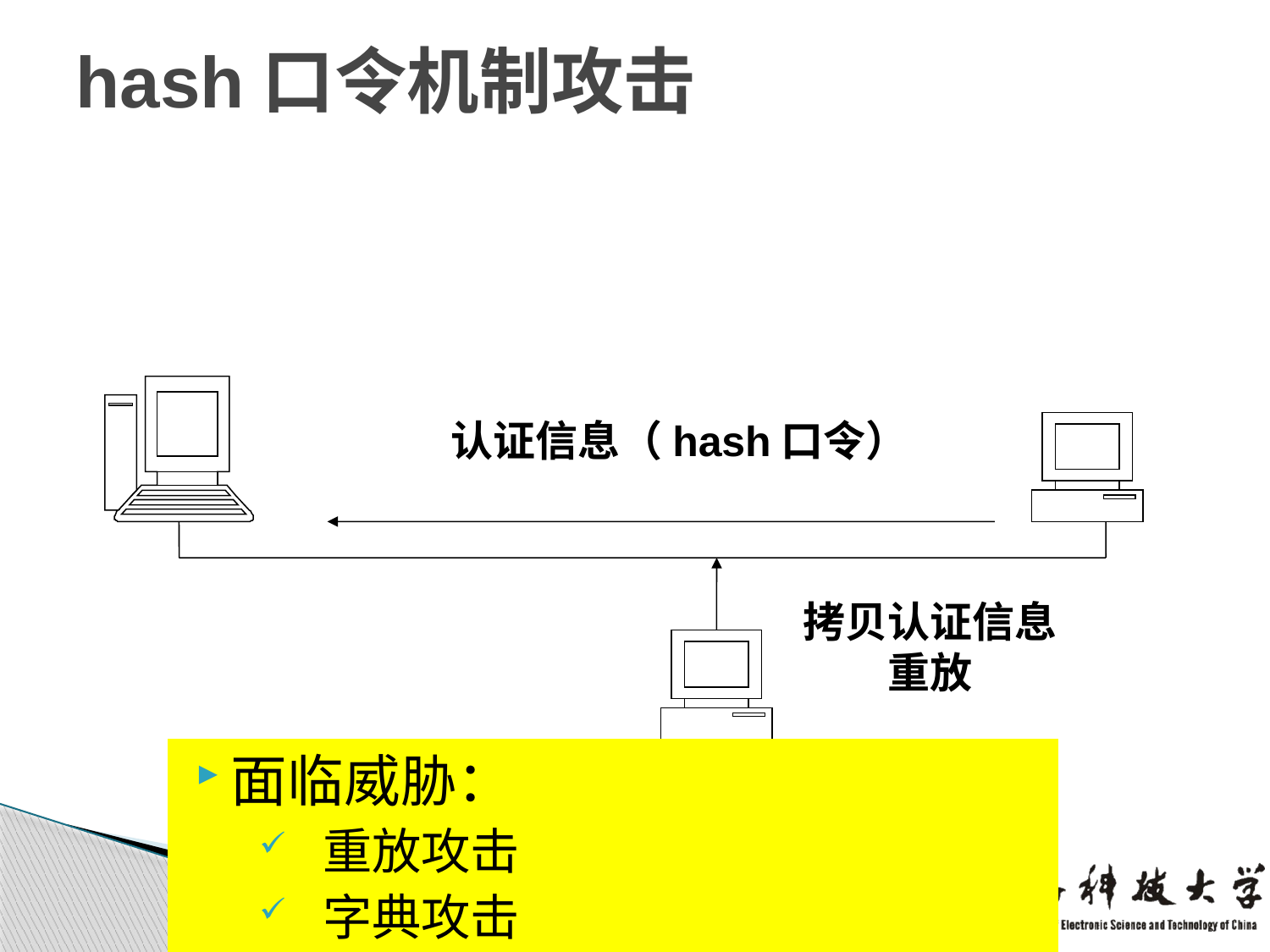

# hash口令机制攻击

认证信息（hash口令）

拷贝认证信息
重放

面临威胁：
重放攻击
字典攻击
20